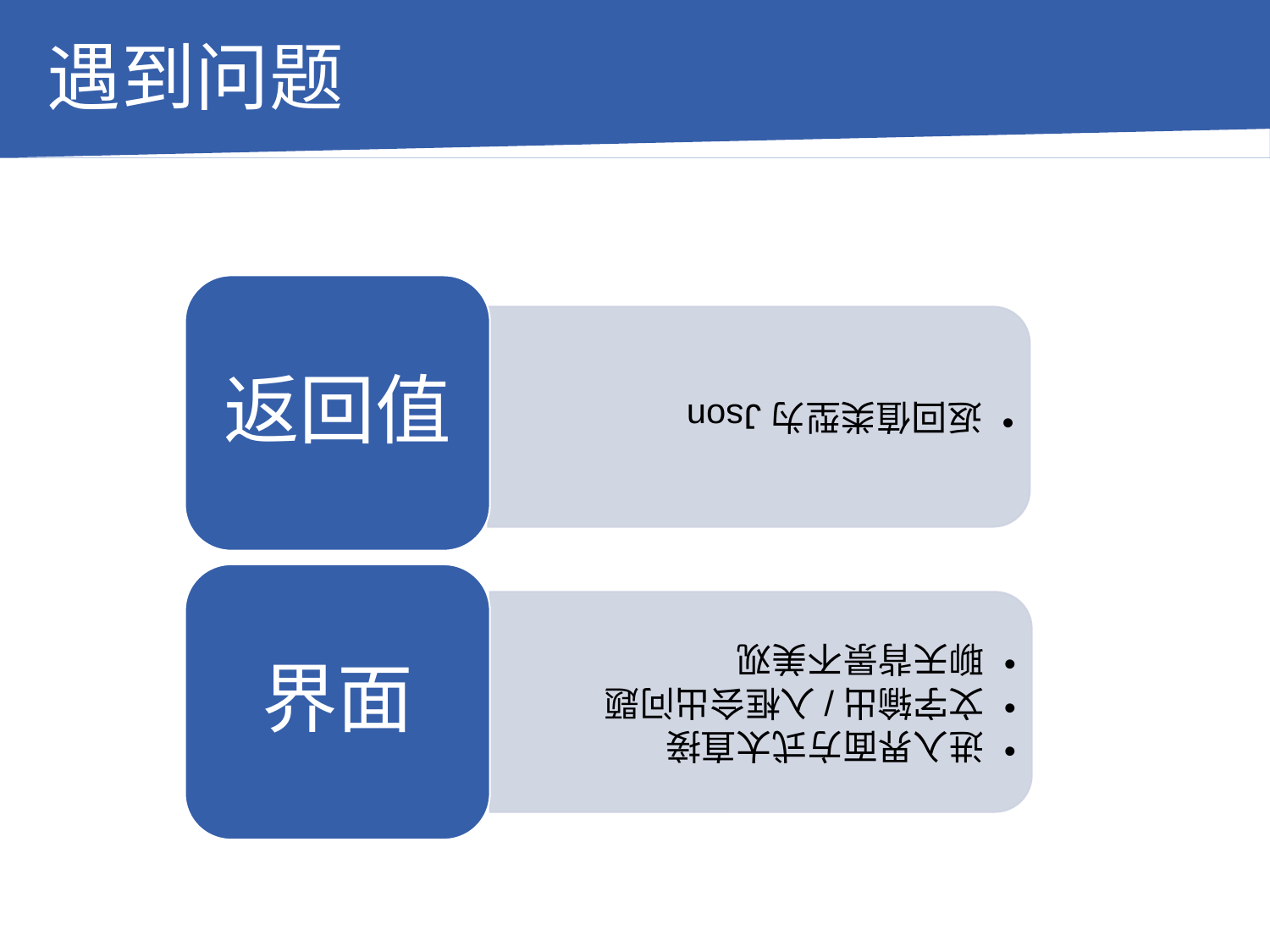

遇到问题
返回值类型为Json
返回值
进入界面方式太直接
文字输出/入框会出问题
聊天背景不美观
界面